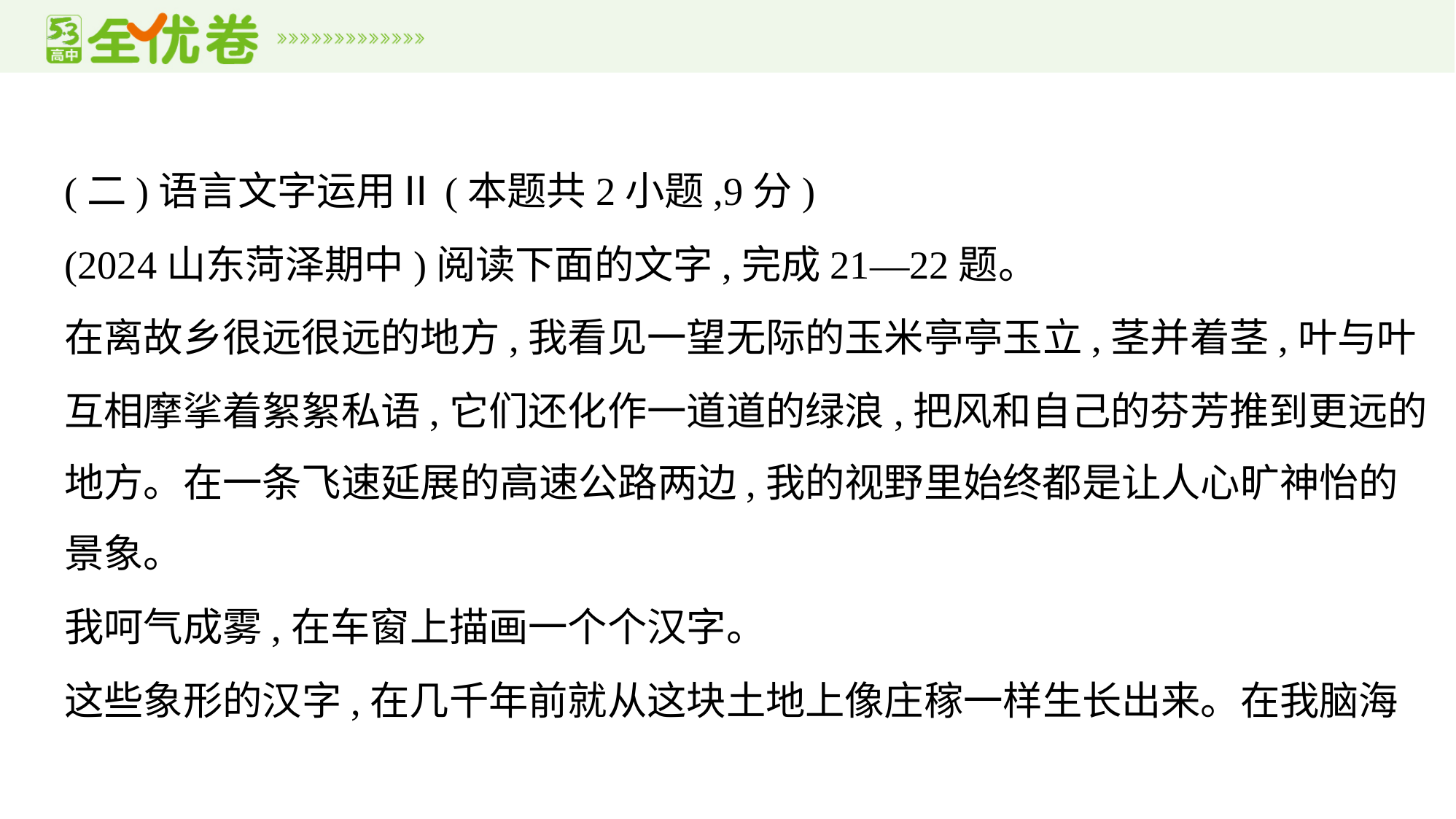

(二)语言文字运用Ⅱ(本题共2小题,9分)
(2024山东菏泽期中)阅读下面的文字,完成21—22题。
在离故乡很远很远的地方,我看见一望无际的玉米亭亭玉立,茎并着茎,叶与叶
互相摩挲着絮絮私语,它们还化作一道道的绿浪,把风和自己的芬芳推到更远的
地方。在一条飞速延展的高速公路两边,我的视野里始终都是让人心旷神怡的
景象。
我呵气成雾,在车窗上描画一个个汉字。
这些象形的汉字,在几千年前就从这块土地上像庄稼一样生长出来。在我脑海